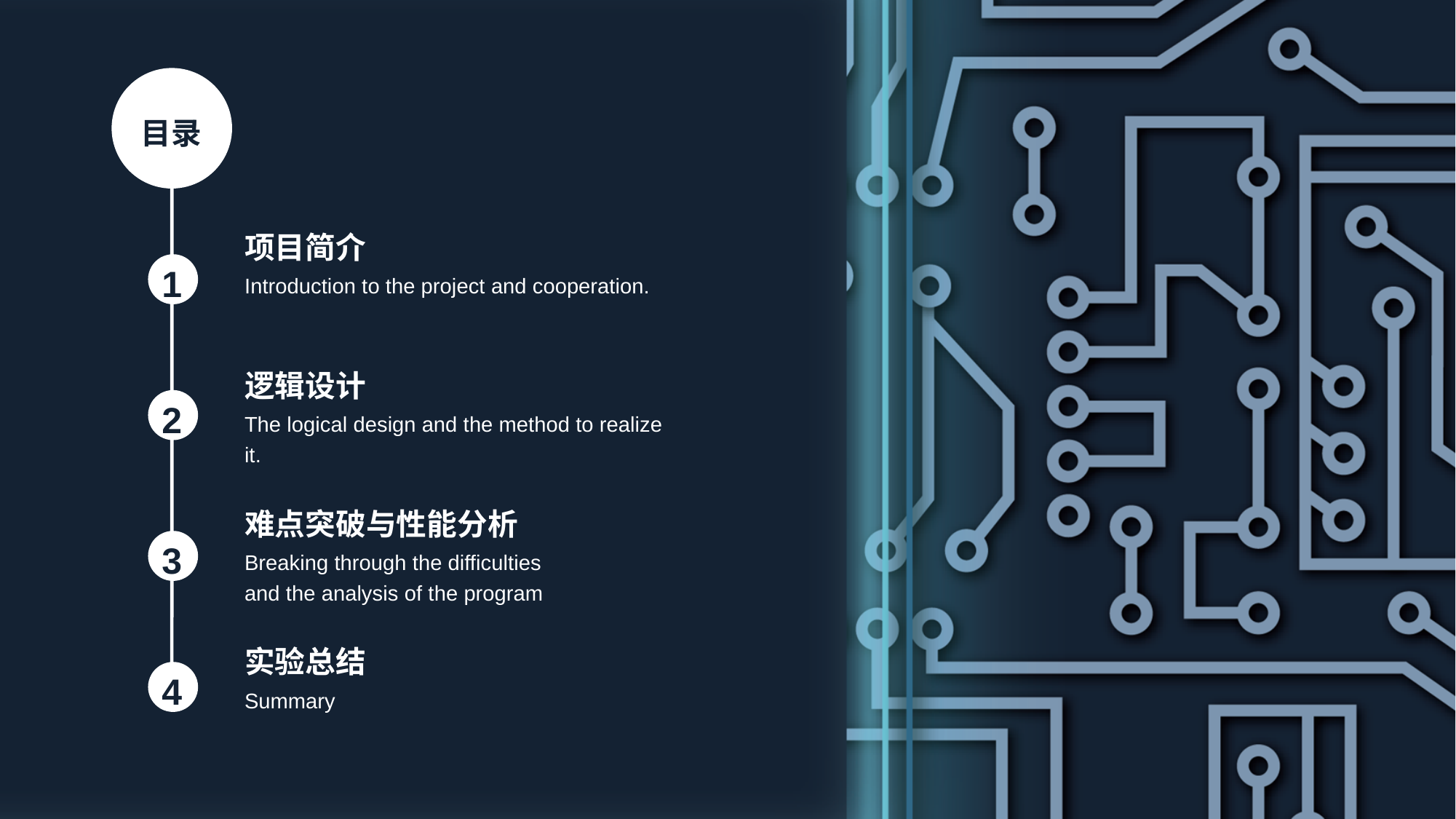

目录
1

2

3

4

项目简介
Introduction to the project and cooperation.
逻辑设计
The logical design and the method to realize it.
难点突破与性能分析
Breaking through the difficulties
and the analysis of the program
实验总结
Summary